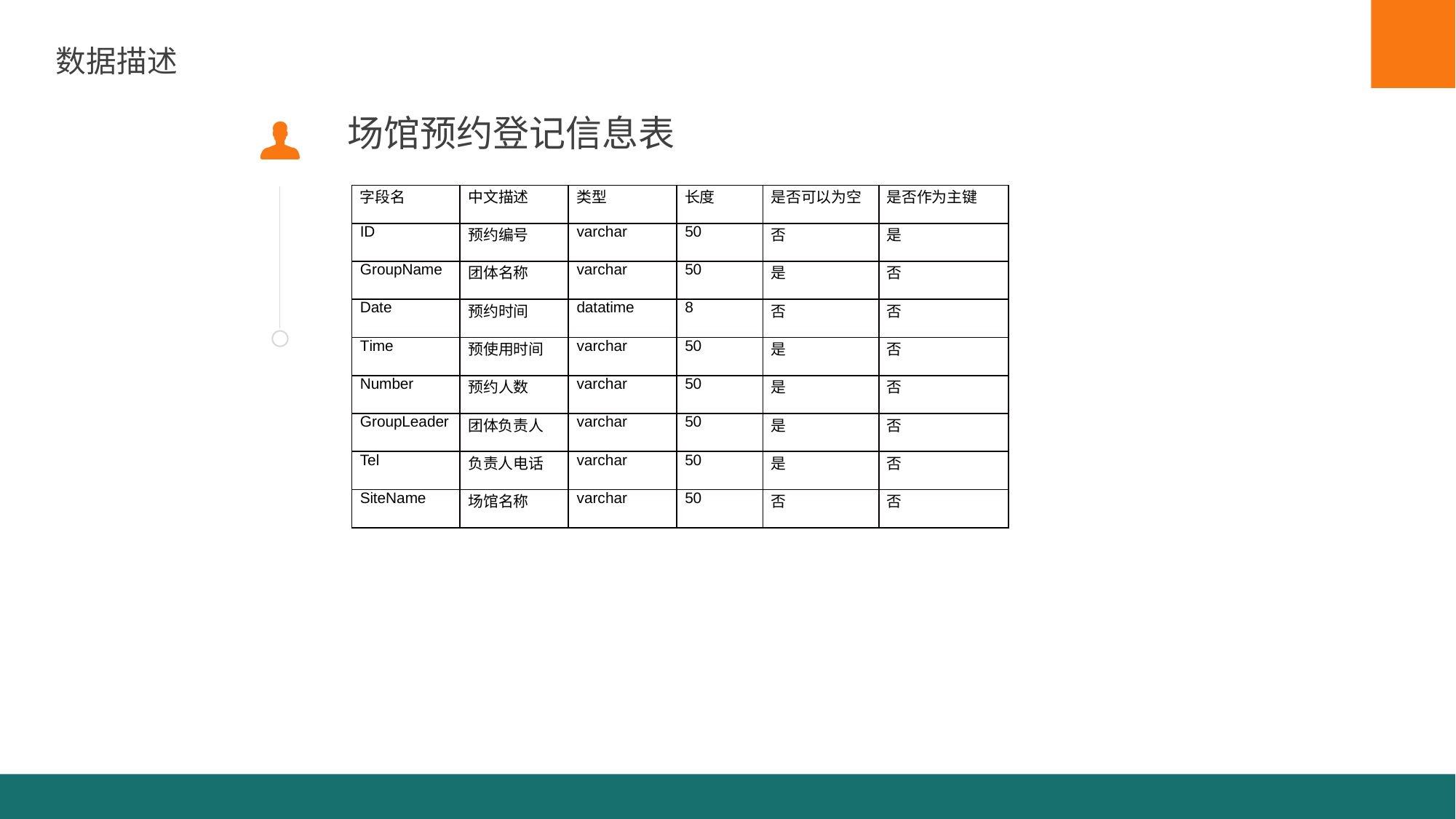

数据描述
场馆预约登记信息表

| 字段名 | 中文描述 | 类型 | 长度 | 是否可以为空 | 是否作为主键 |
| --- | --- | --- | --- | --- | --- |
| ID | 预约编号 | varchar | 50 | 否 | 是 |
| GroupName | 团体名称 | varchar | 50 | 是 | 否 |
| Date | 预约时间 | datatime | 8 | 否 | 否 |
| Time | 预使用时间 | varchar | 50 | 是 | 否 |
| Number | 预约人数 | varchar | 50 | 是 | 否 |
| GroupLeader | 团体负责人 | varchar | 50 | 是 | 否 |
| Tel | 负责人电话 | varchar | 50 | 是 | 否 |
| SiteName | 场馆名称 | varchar | 50 | 否 | 否 |